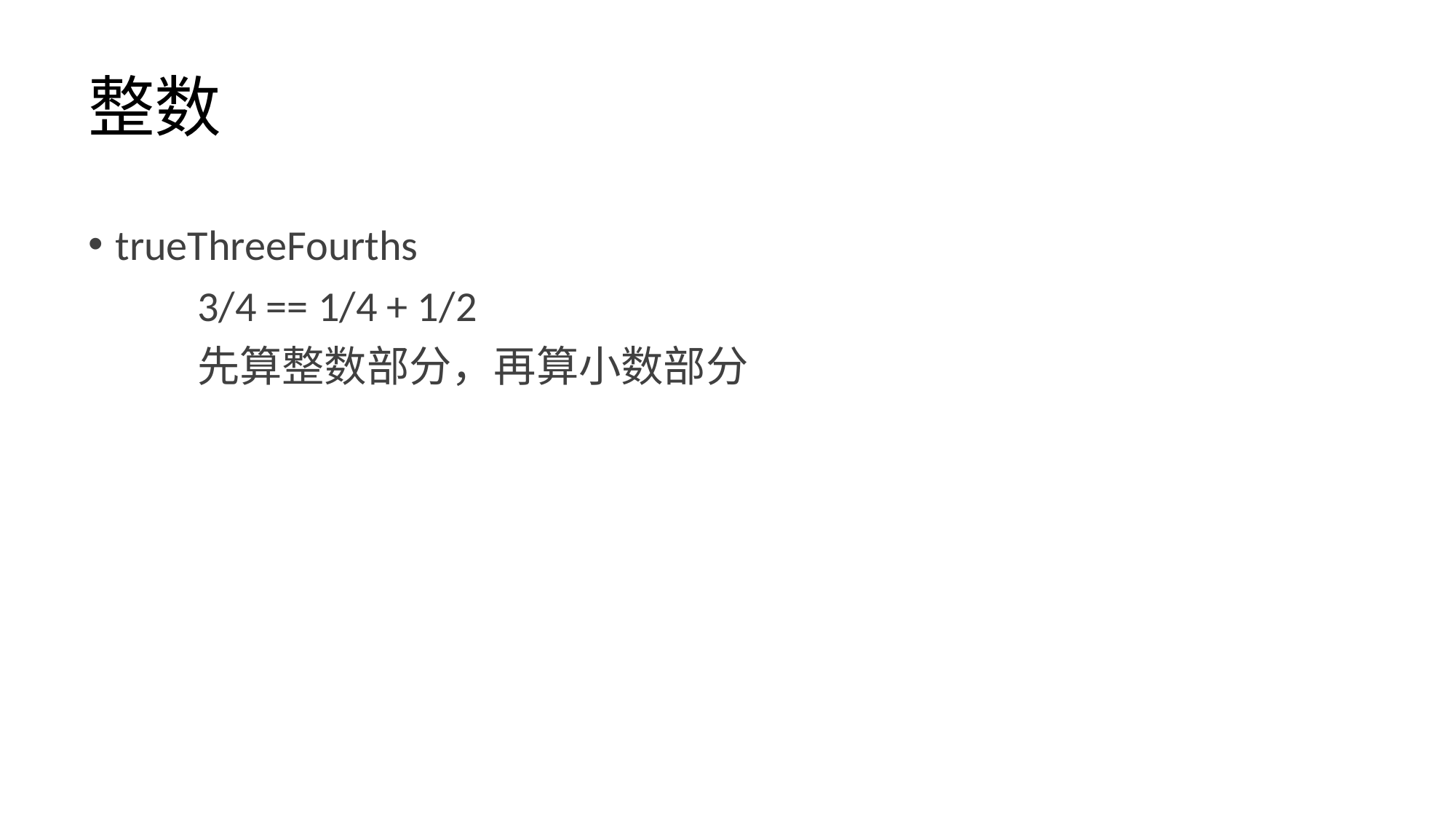

# 整数
trueThreeFourths
	3/4 == 1/4 + 1/2
	先算整数部分，再算小数部分